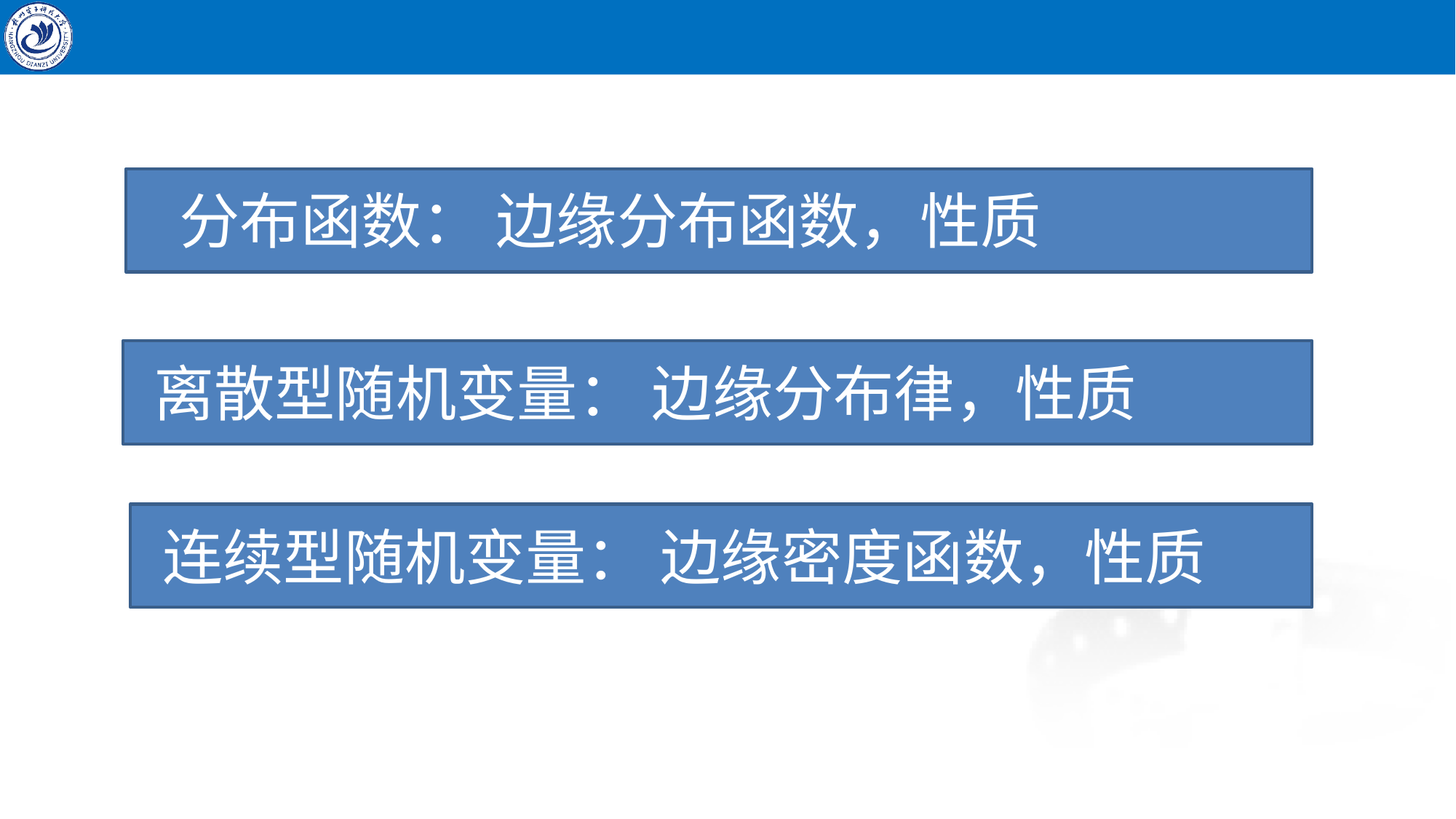

分布函数： 边缘分布函数，性质

离散型随机变量： 边缘分布律，性质

连续型随机变量： 边缘密度函数，性质
均匀分布、二维正态分布